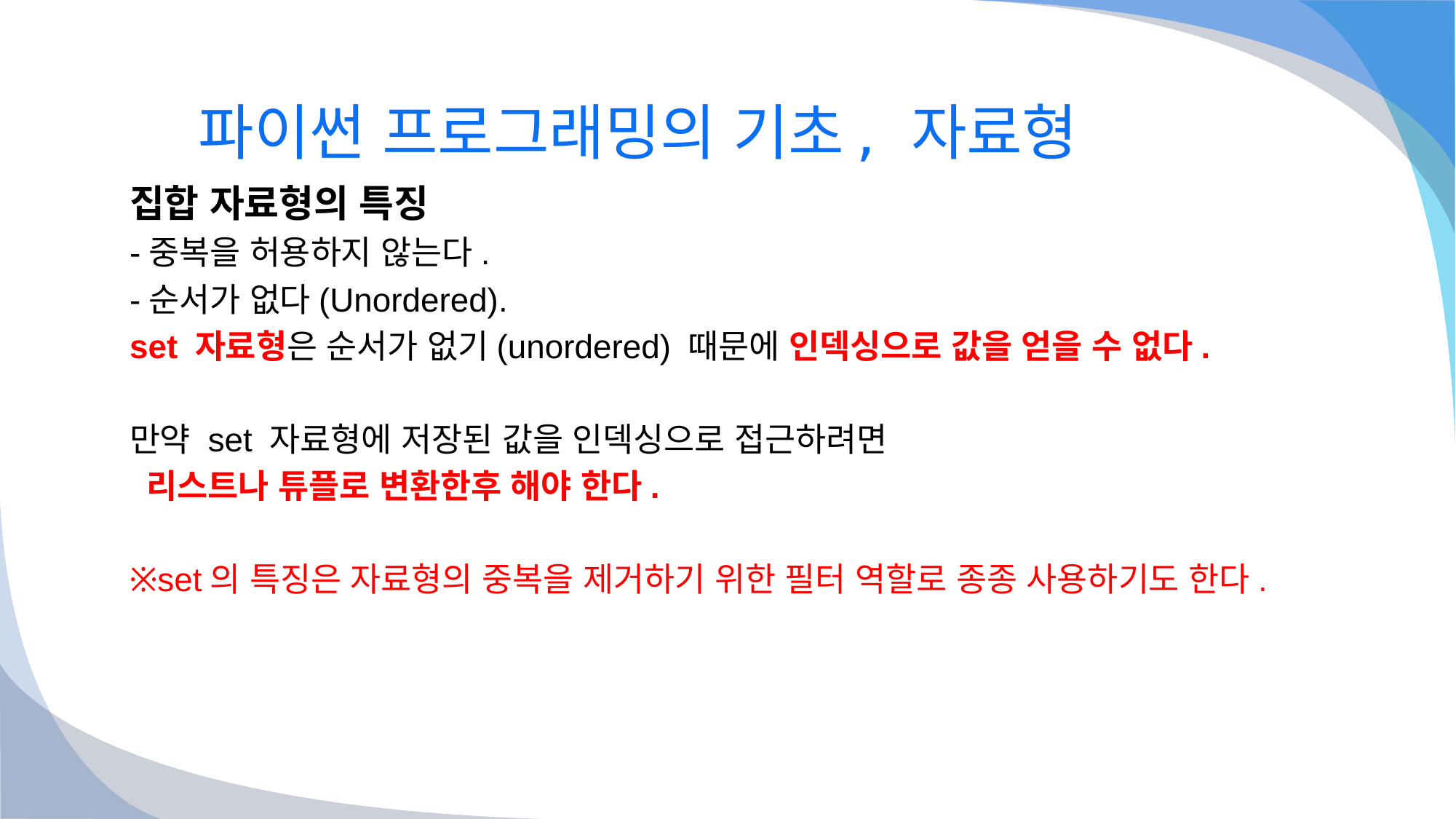

# 파이썬 프로그래밍의 기초, 자료형
집합 자료형의 특징
-중복을 허용하지 않는다.
-순서가 없다(Unordered).
set 자료형은 순서가 없기(unordered) 때문에 인덱싱으로 값을 얻을 수 없다.

만약 set 자료형에 저장된 값을 인덱싱으로 접근하려면
 리스트나 튜플로 변환한후 해야 한다.

※set의 특징은 자료형의 중복을 제거하기 위한 필터 역할로 종종 사용하기도 한다.